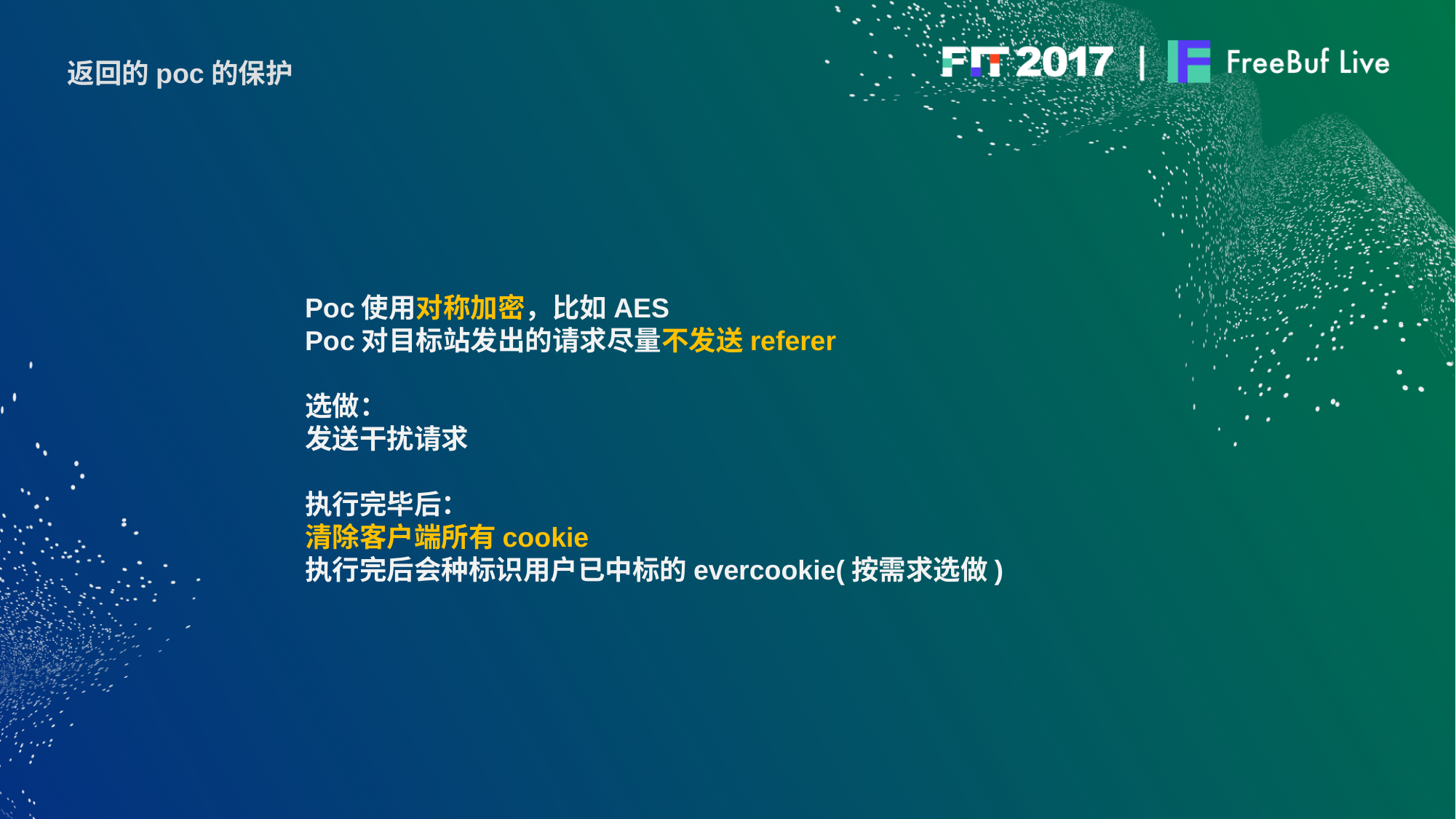

返回的poc的保护

Poc使用对称加密，比如AES
Poc对目标站发出的请求尽量不发送referer

选做：
发送干扰请求

执行完毕后：
清除客户端所有cookie
执行完后会种标识用户已中标的evercookie(按需求选做)